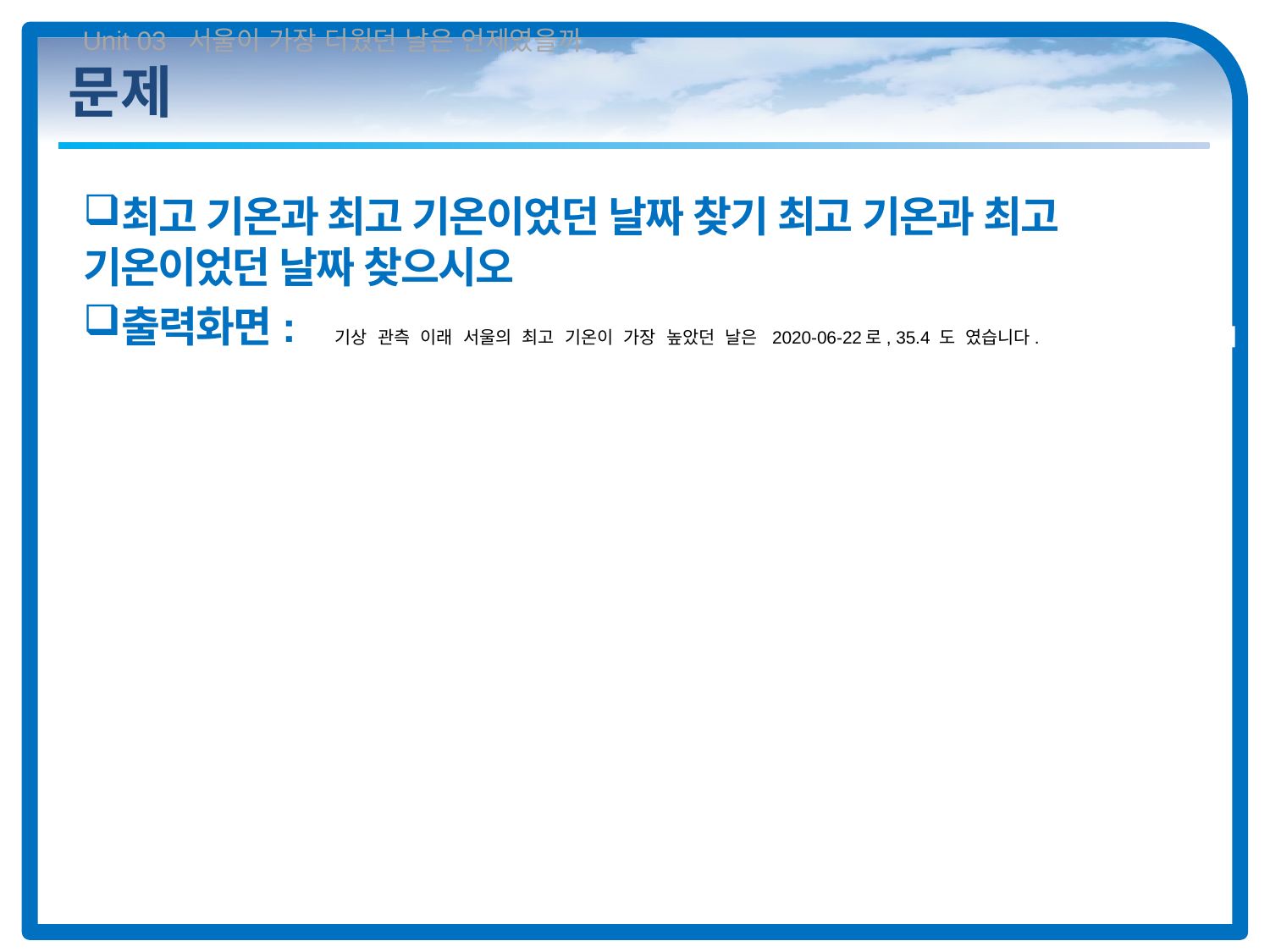

Unit 03  서울이 가장 더웠던 날은 언제였을까
# 문제
최고 기온과 최고 기온이었던 날짜 찾기 최고 기온과 최고 기온이었던 날짜 찾으시오
출력화면:

기상 관측 이래 서울의 최고 기온이 가장 높았던 날은 2020-06-22로, 35.4 도 였습니다.